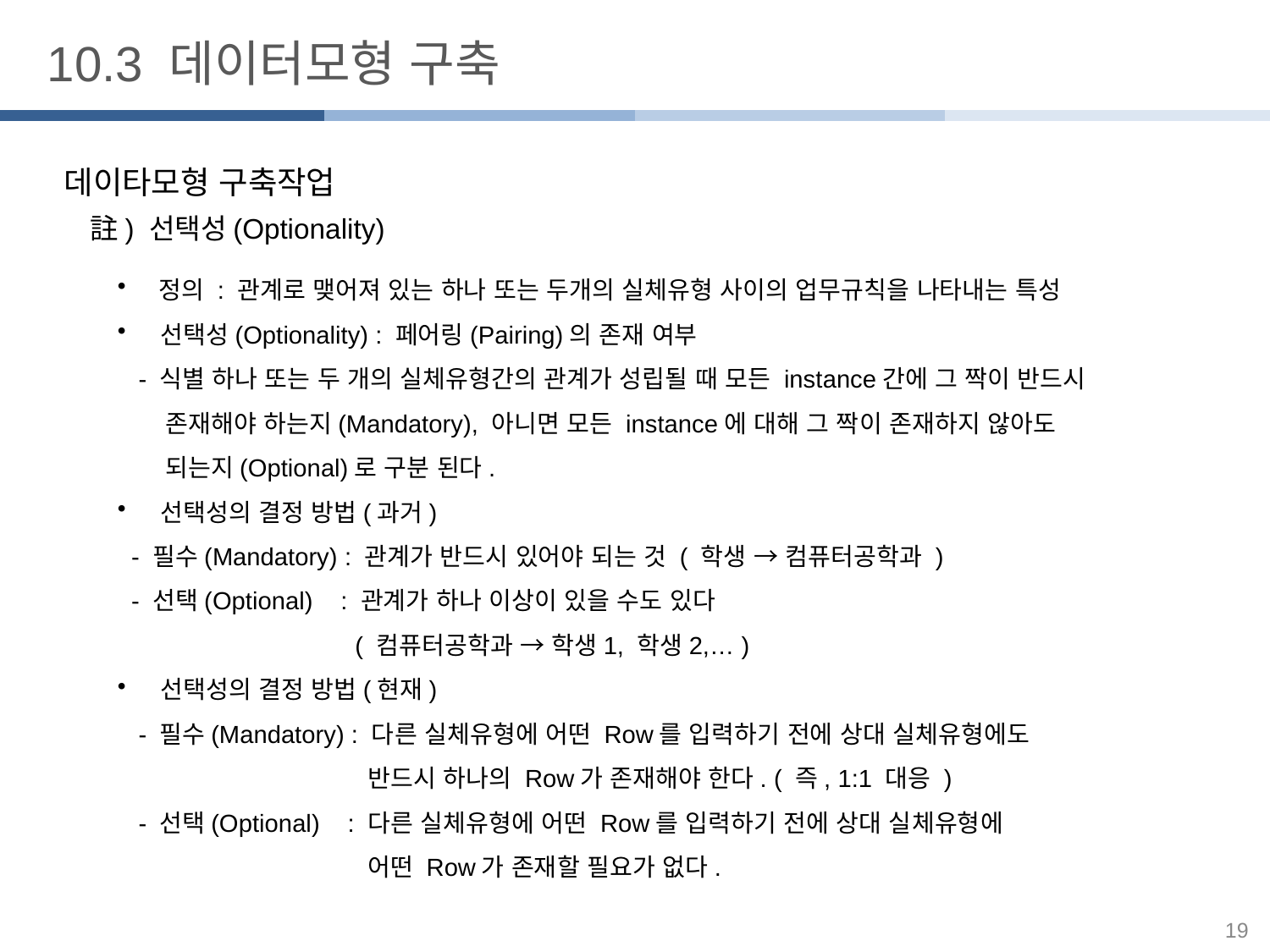

10.3 데이터모형 구축
데이타모형 구축작업

註) 선택성(Optionality)
 정의 : 관계로 맺어져 있는 하나 또는 두개의 실체유형 사이의 업무규칙을 나타내는 특성
 선택성(Optionality) : 페어링(Pairing)의 존재 여부
   - 식별 하나 또는 두 개의 실체유형간의 관계가 성립될 때 모든 instance간에 그 짝이 반드시
      존재해야 하는지(Mandatory), 아니면 모든 instance에 대해 그 짝이 존재하지 않아도
      되는지(Optional)로 구분 된다.
 선택성의 결정 방법(과거)
  - 필수(Mandatory) : 관계가 반드시 있어야 되는 것 ( 학생 → 컴퓨터공학과 )
  - 선택(Optional)    : 관계가 하나 이상이 있을 수도 있다
                                  ( 컴퓨터공학과 → 학생1, 학생2,… )
 선택성의 결정 방법(현재)
   - 필수(Mandatory) : 다른 실체유형에 어떤 Row를 입력하기 전에 상대 실체유형에도
                                   반드시 하나의 Row가 존재해야 한다. ( 즉, 1:1 대응 )
   - 선택(Optional)    : 다른 실체유형에 어떤 Row를 입력하기 전에 상대 실체유형에
                                   어떤 Row가 존재할 필요가 없다.
19